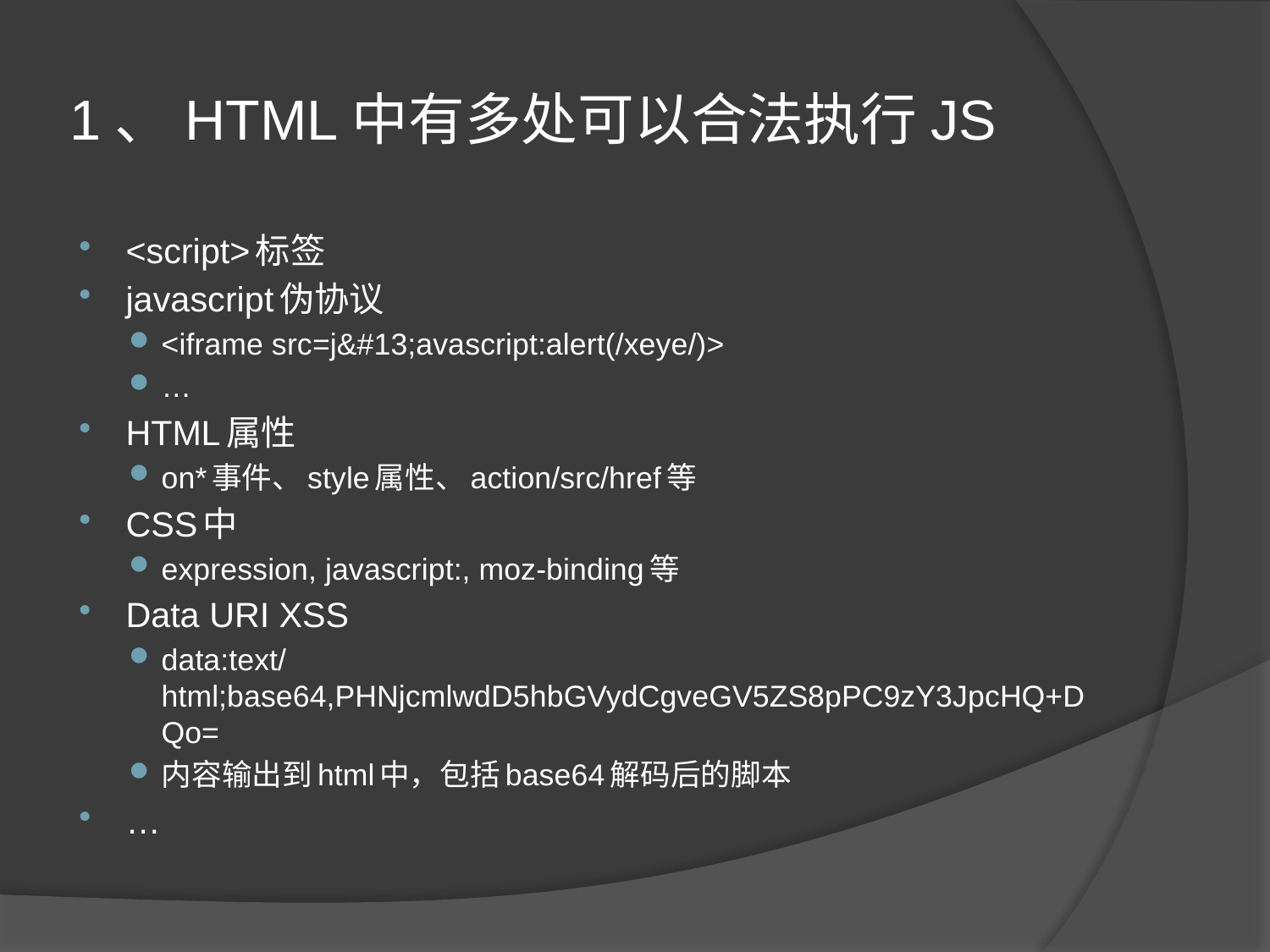

# 1、HTML中有多处可以合法执行JS
<script>标签
javascript伪协议
<iframe src=j&#13;avascript:alert(/xeye/)>
…
HTML属性
on*事件、style属性、action/src/href等
CSS中
expression, javascript:, moz-binding等
Data URI XSS
data:text/html;base64,PHNjcmlwdD5hbGVydCgveGV5ZS8pPC9zY3JpcHQ+DQo=
内容输出到html中，包括base64解码后的脚本
…